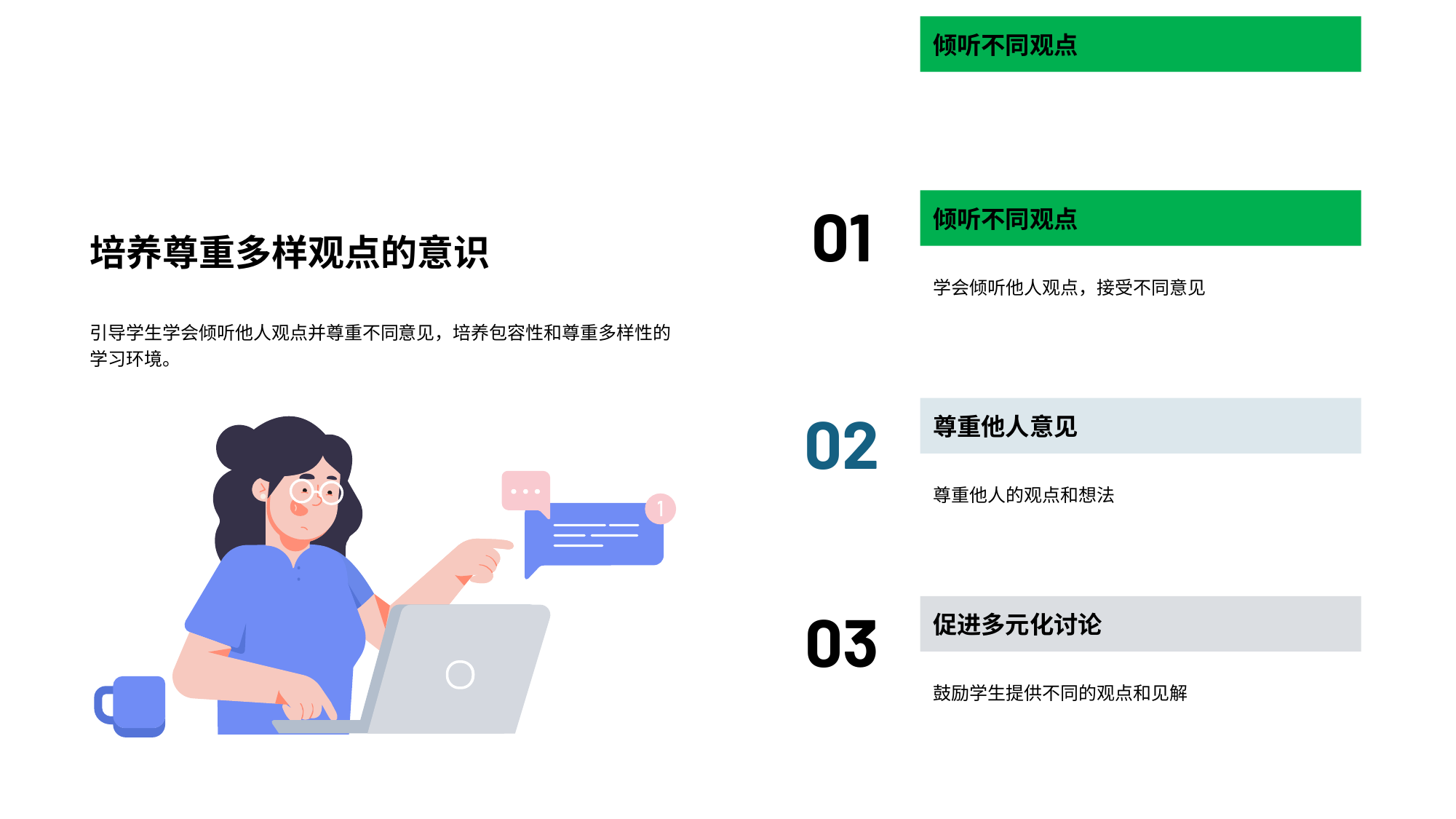

倾听不同观点
01
倾听不同观点
学会倾听他人观点，接受不同意见
02
尊重他人意见
尊重他人的观点和想法
03
促进多元化讨论
鼓励学生提供不同的观点和见解
培养尊重多样观点的意识
引导学生学会倾听他人观点并尊重不同意见，培养包容性和尊重多样性的学习环境。